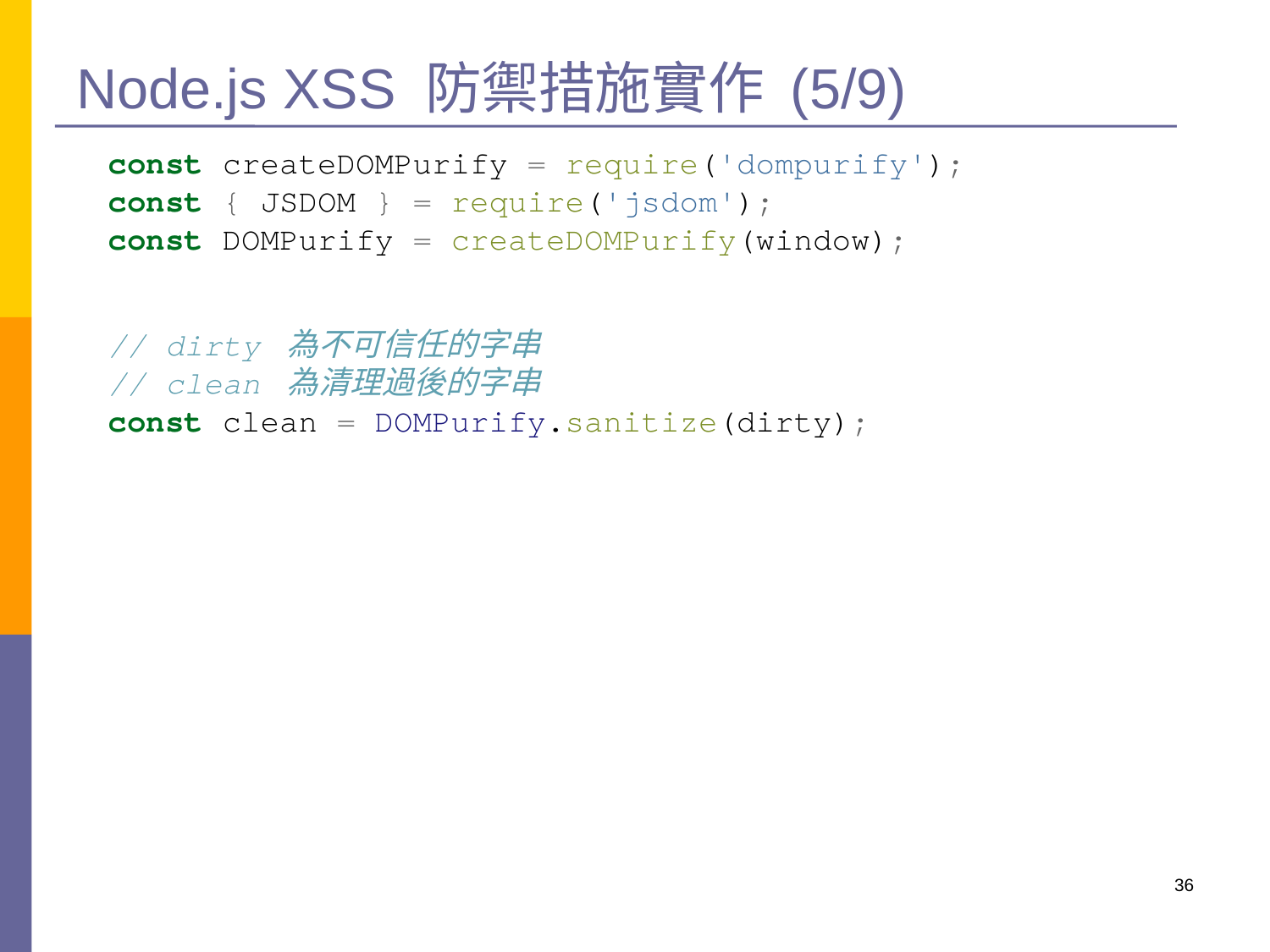

# Node.js XSS 防禦措施實作 (5/9)
const createDOMPurify = require('dompurify');
const { JSDOM } = require('jsdom');
const DOMPurify = createDOMPurify(window);
// dirty 為不可信任的字串
// clean 為清理過後的字串
const clean = DOMPurify.sanitize(dirty);
36